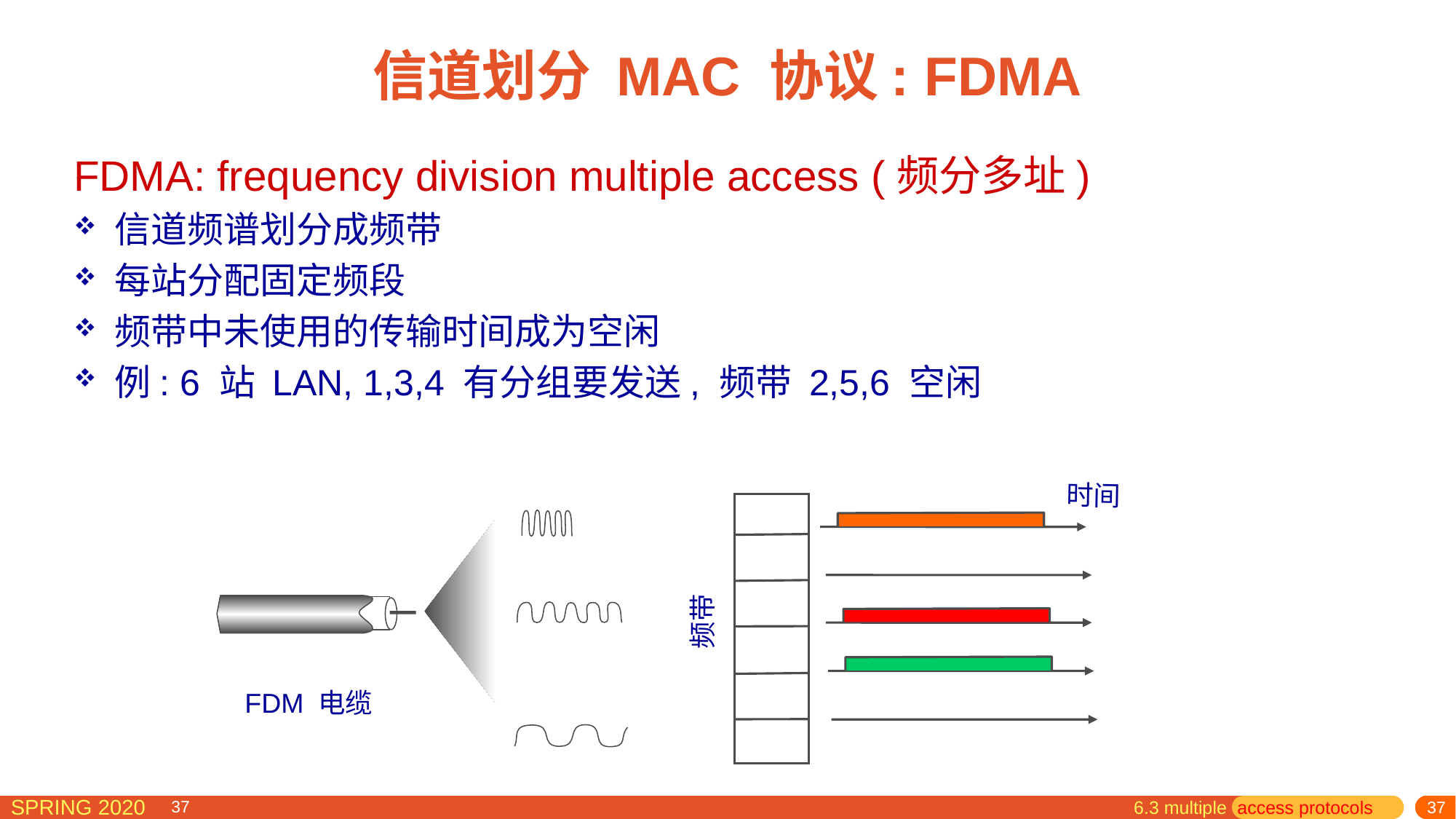

# 信道划分 MAC 协议: FDMA
FDMA: frequency division multiple access (频分多址)
信道频谱划分成频带
每站分配固定频段
频带中未使用的传输时间成为空闲
例: 6 站 LAN, 1,3,4 有分组要发送, 频带 2,5,6 空闲
时间

频带

FDM 电缆

6.3 multiple  access protocols